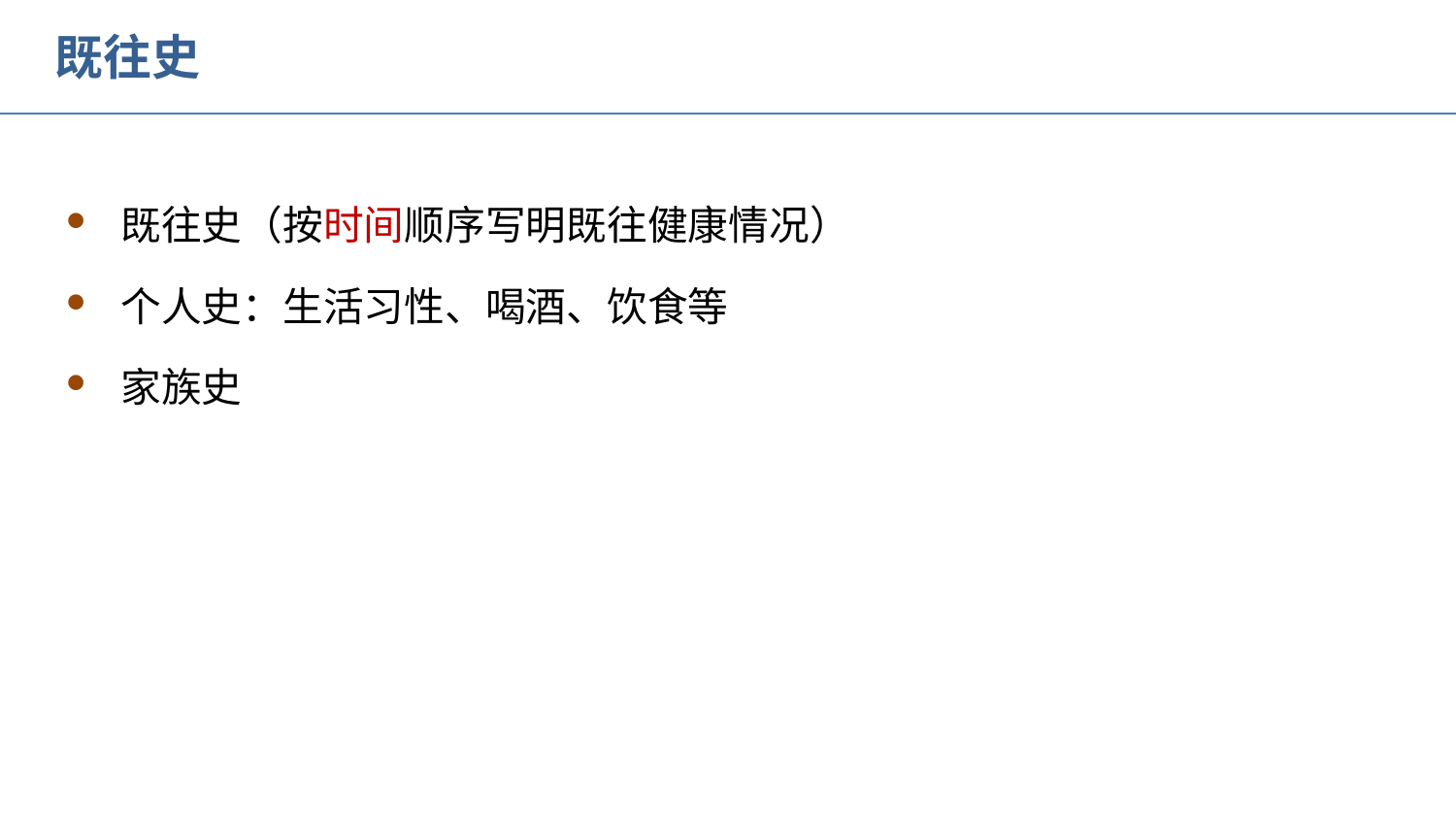

既往史
既往史（按时间顺序写明既往健康情况）
个人史：生活习性、喝酒、饮食等
家族史